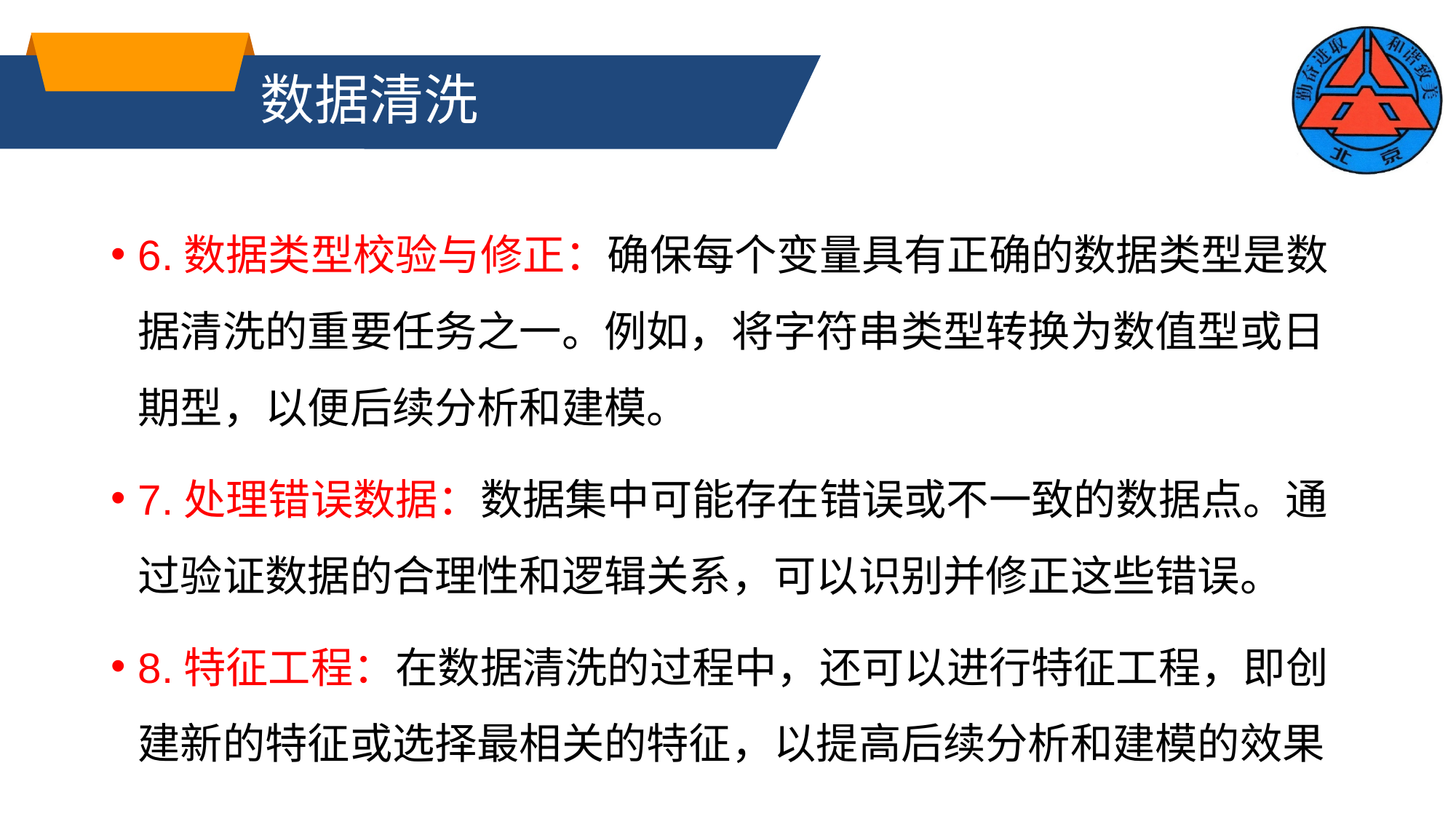

# 数据清洗
6.数据类型校验与修正：确保每个变量具有正确的数据类型是数据清洗的重要任务之一。例如，将字符串类型转换为数值型或日期型，以便后续分析和建模。
7.处理错误数据：数据集中可能存在错误或不一致的数据点。通过验证数据的合理性和逻辑关系，可以识别并修正这些错误。
8.特征工程：在数据清洗的过程中，还可以进行特征工程，即创建新的特征或选择最相关的特征，以提高后续分析和建模的效果